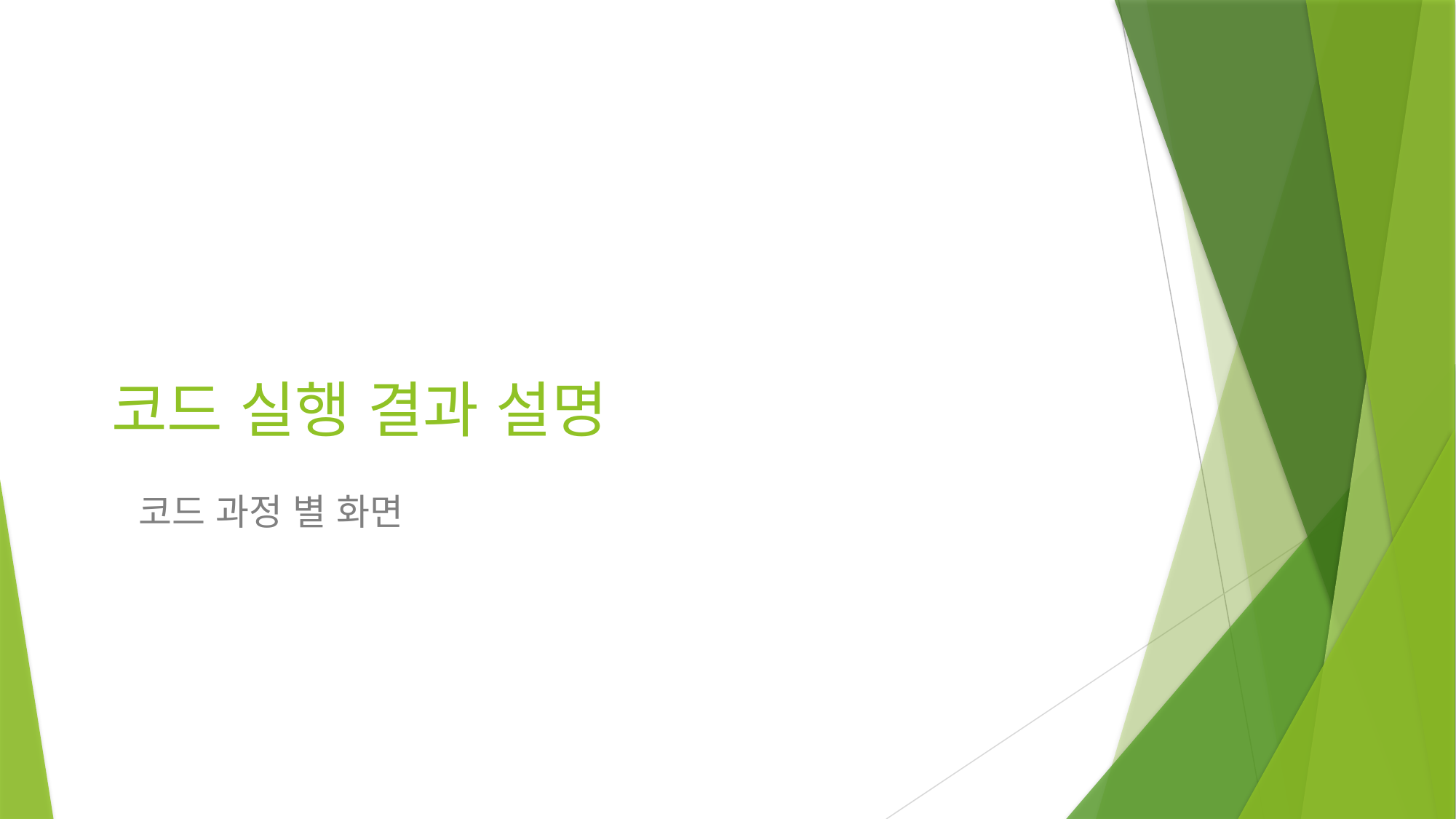

# 코드 실행 결과 설명
코드 과정 별 화면